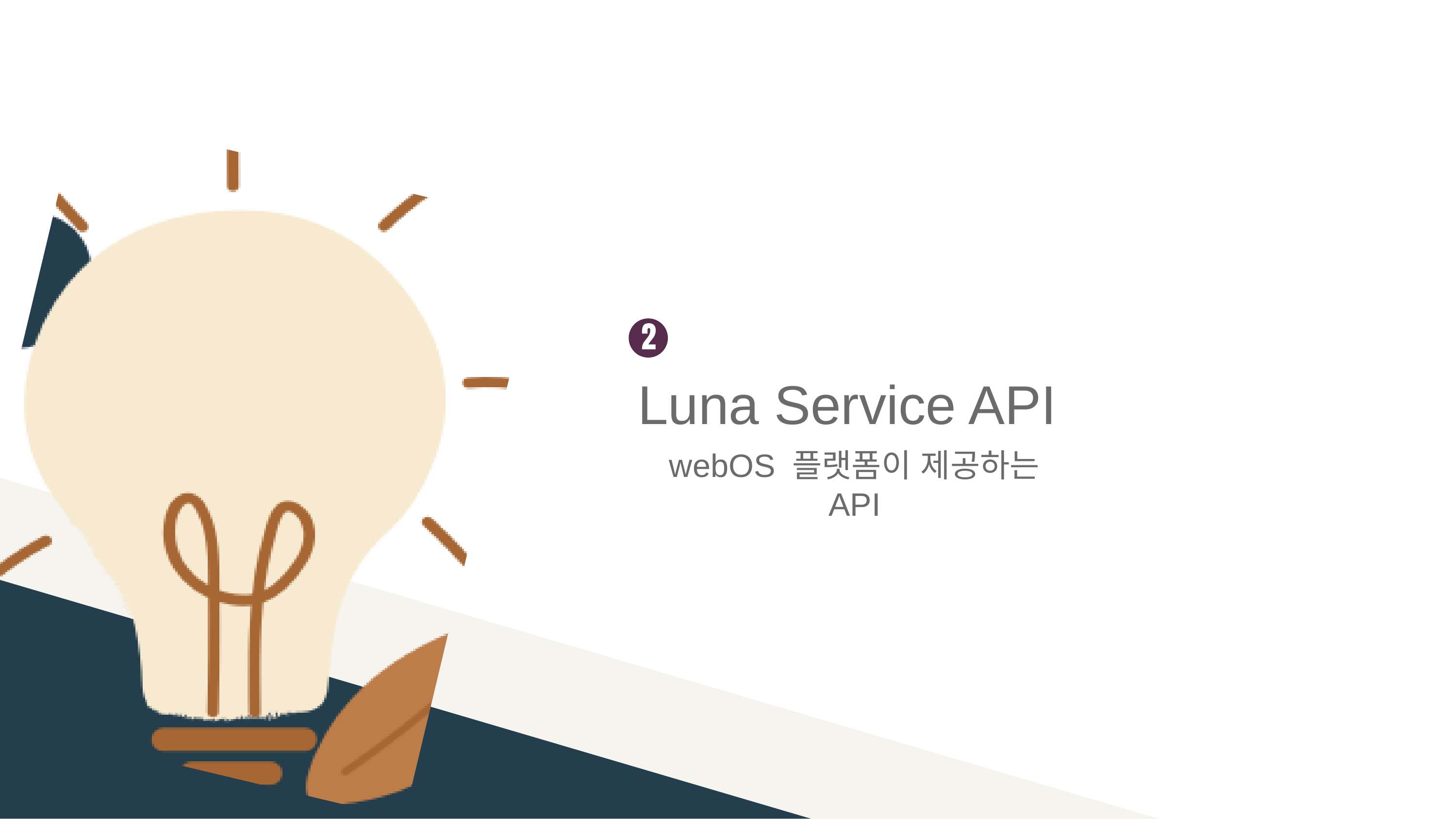

2
Luna Service API
webOS 플랫폼이 제공하는 API